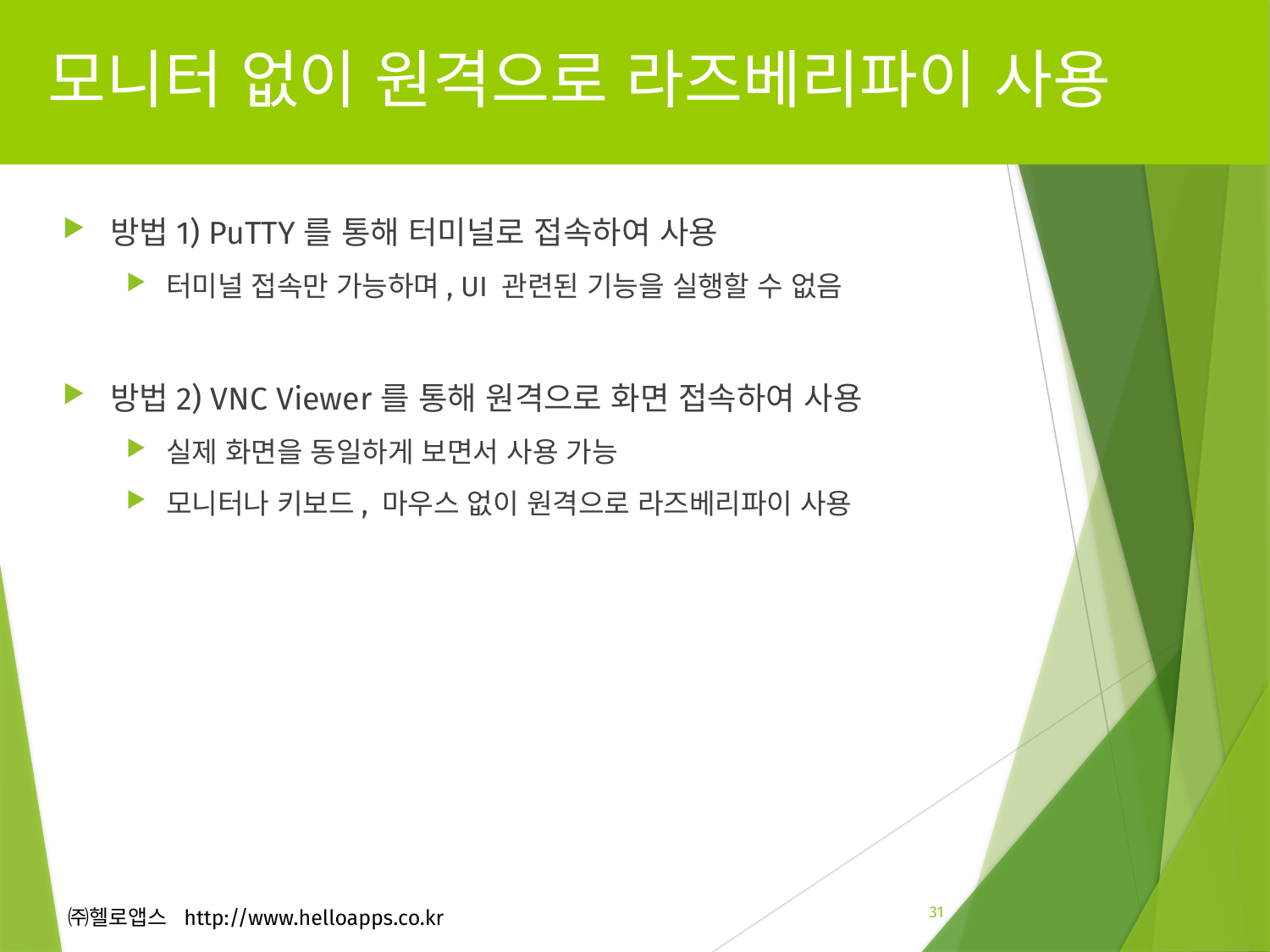

# 모니터 없이 원격으로 라즈베리파이 사용
방법1) PuTTY를 통해 터미널로 접속하여 사용
터미널 접속만 가능하며, UI 관련된 기능을 실행할 수 없음

방법2) VNC Viewer를 통해 원격으로 화면 접속하여 사용
실제 화면을 동일하게 보면서 사용 가능
모니터나 키보드, 마우스 없이 원격으로 라즈베리파이 사용
31